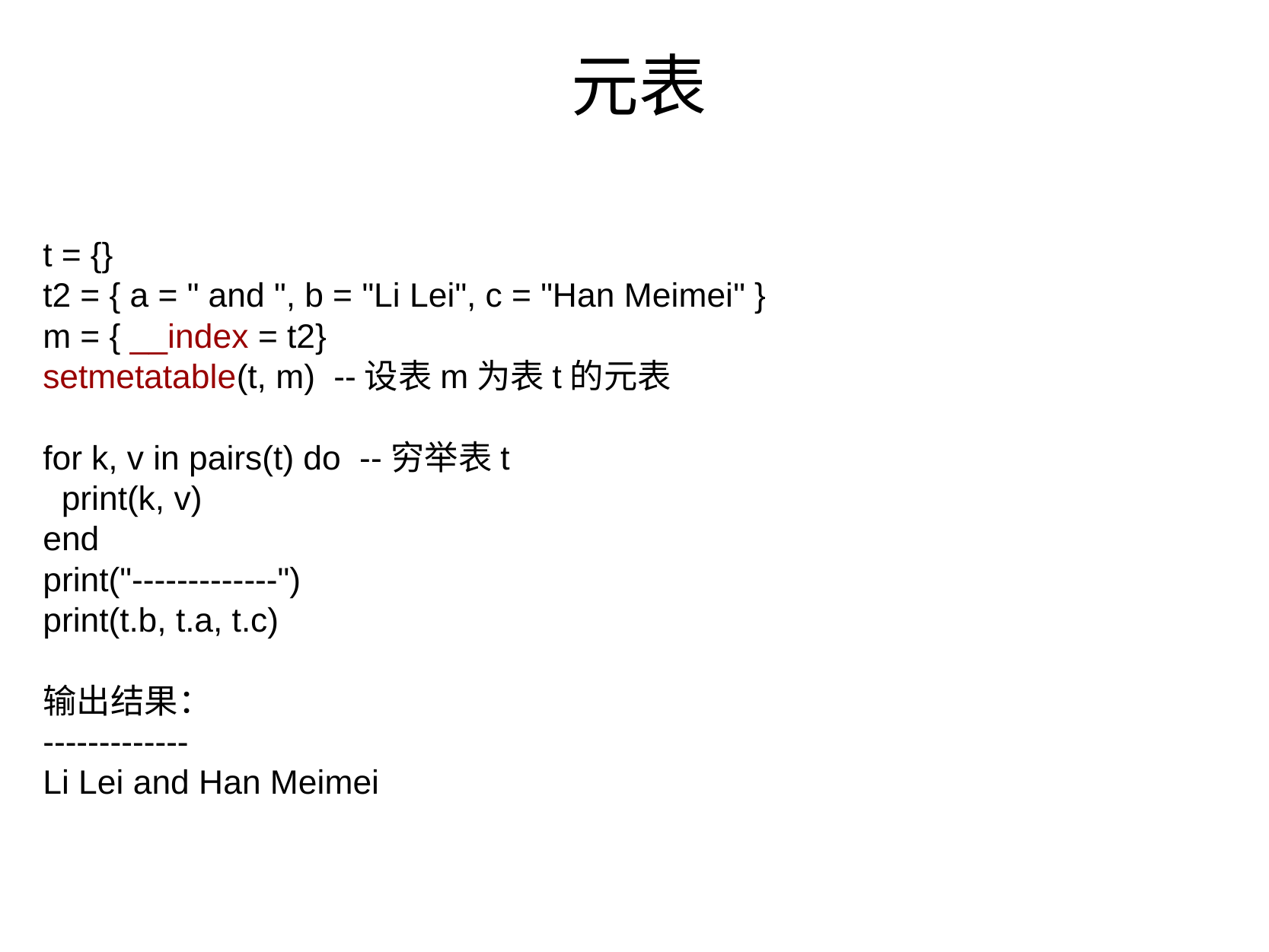

# 元表
t = {}
t2 = { a = " and ", b = "Li Lei", c = "Han Meimei" }
m = { __index = t2}
setmetatable(t, m)  --设表m为表t的元表
for k, v in pairs(t) do  --穷举表t
  print(k, v)
end
print("-------------")
print(t.b, t.a, t.c)
输出结果：
-------------
Li Lei and Han Meimei